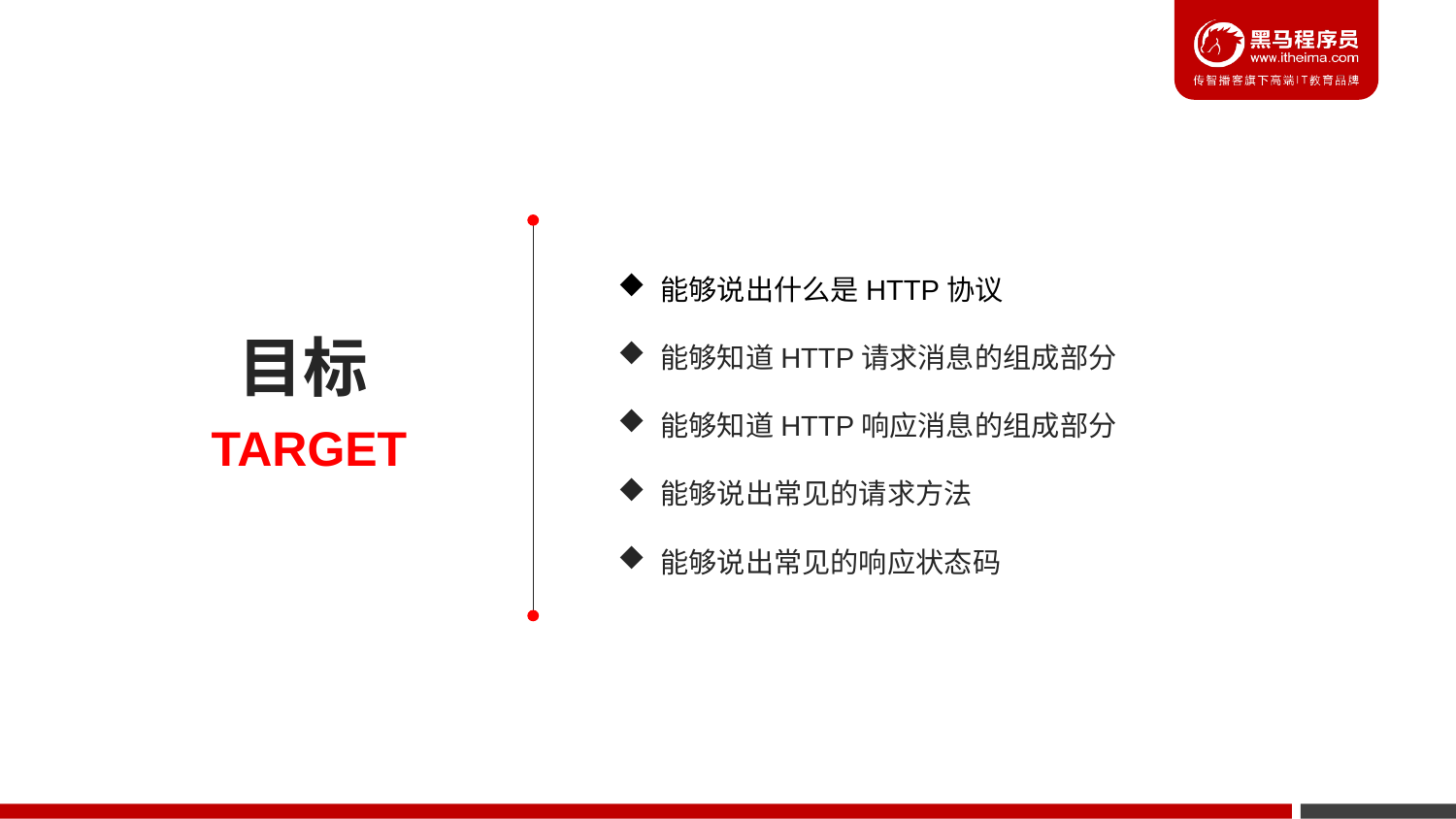

能够说出什么是HTTP协议
能够知道HTTP请求消息的组成部分
能够知道HTTP响应消息的组成部分
能够说出常见的请求方法
能够说出常见的响应状态码